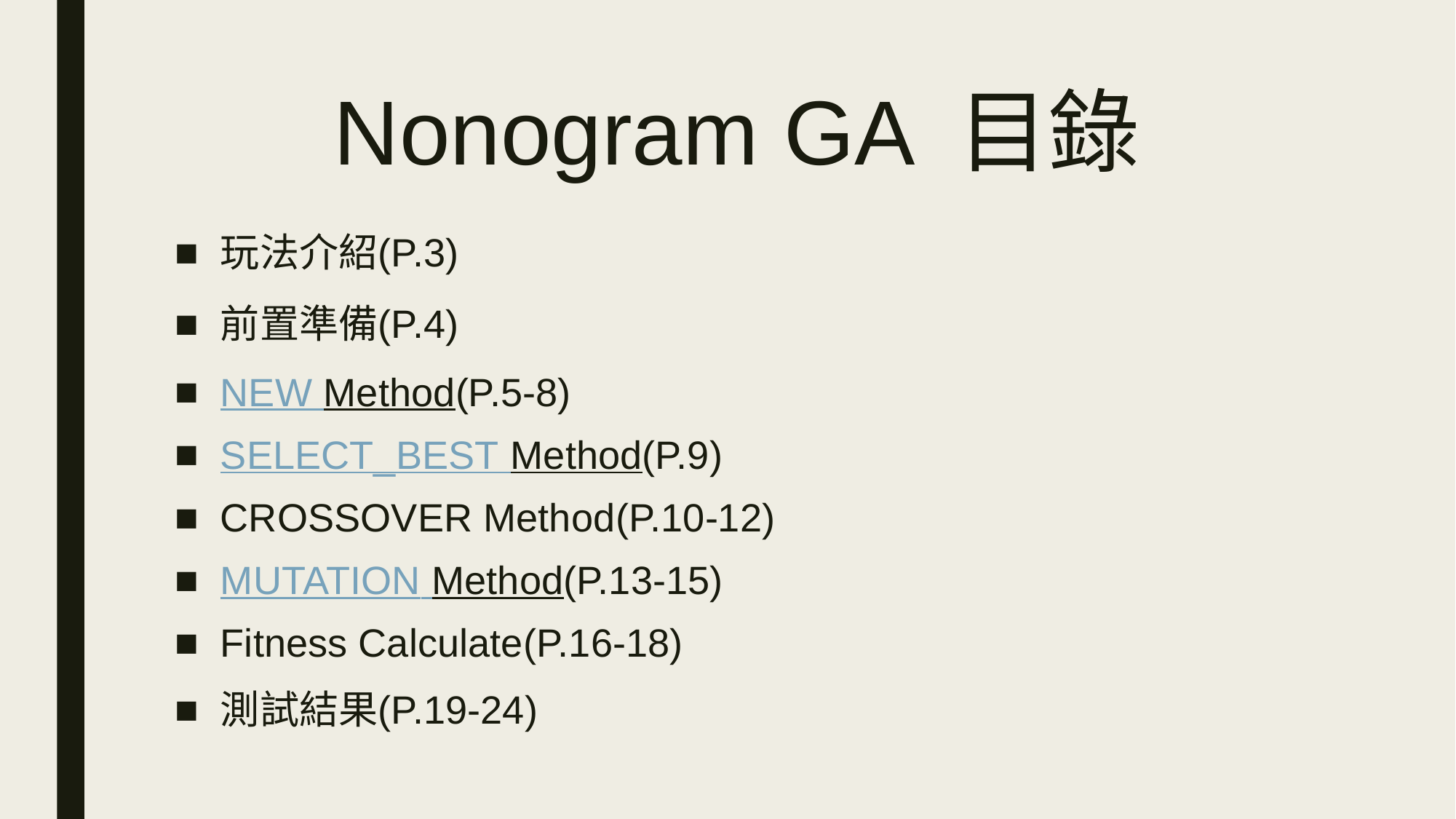

# Nonogram GA 目錄
玩法介紹(P.3)
前置準備(P.4)
NEW Method(P.5-8)
SELECT_BEST Method(P.9)
CROSSOVER Method(P.10-12)
MUTATION Method(P.13-15)
Fitness Calculate(P.16-18)
測試結果(P.19-24)